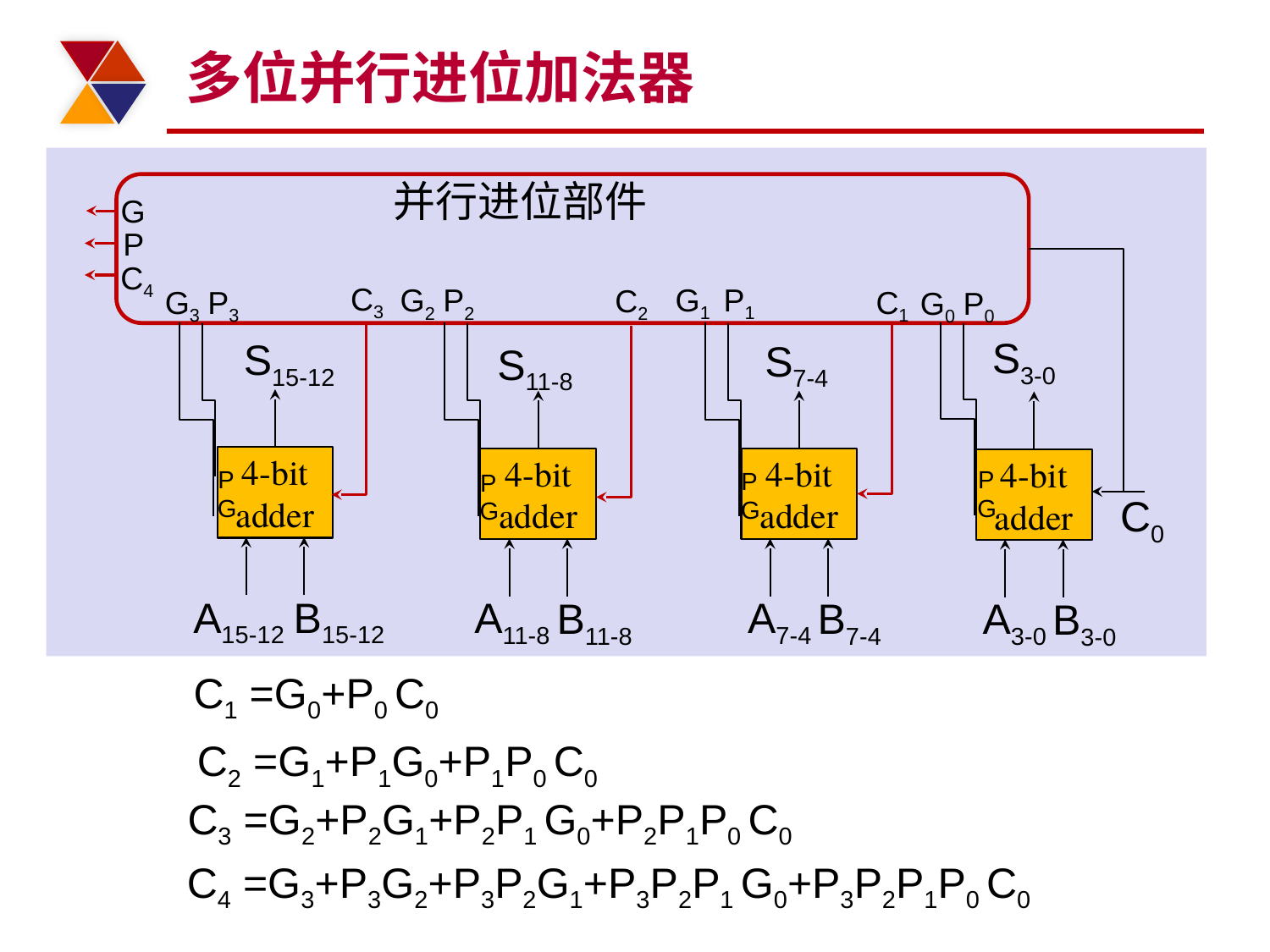

# 多位并行进位加法器

并行进位部件

G
P
C4
C3
G1
P1
G2
P2
C2
G3
P3
C1
G0
P0
S3-0
4-bit adder
C0
A3-0
B3-0
S15-12
4-bit adder
A15-12
B15-12
S7-4
4-bit adder
A7-4
B7-4
S11-8
4-bit adder
A11-8
B11-8
P
P
P
P
G
G
G
G
C1 =G0+P0 C0
C2 =G1+P1G0+P1P0 C0
C3 =G2+P2G1+P2P1 G0+P2P1P0 C0
C4 =G3+P3G2+P3P2G1+P3P2P1 G0+P3P2P1P0 C0